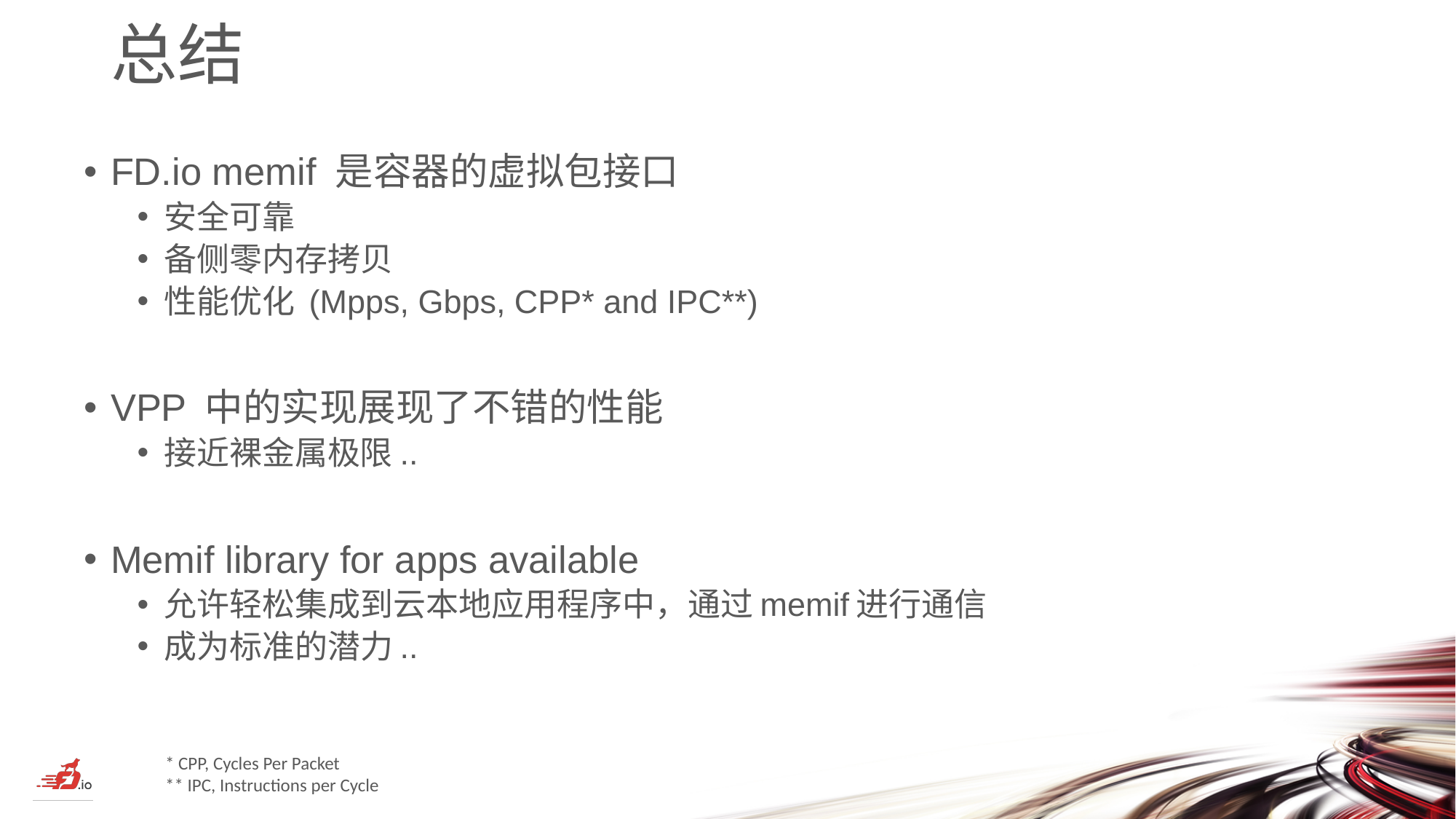

# 总结
FD.io memif 是容器的虚拟包接口
安全可靠
备侧零内存拷贝
性能优化 (Mpps, Gbps, CPP* and IPC**)

VPP 中的实现展现了不错的性能
接近裸金属极限..

Memif library for apps available
允许轻松集成到云本地应用程序中，通过memif进行通信
成为标准的潜力..

* CPP, Cycles Per Packet
** IPC, Instructions per Cycle